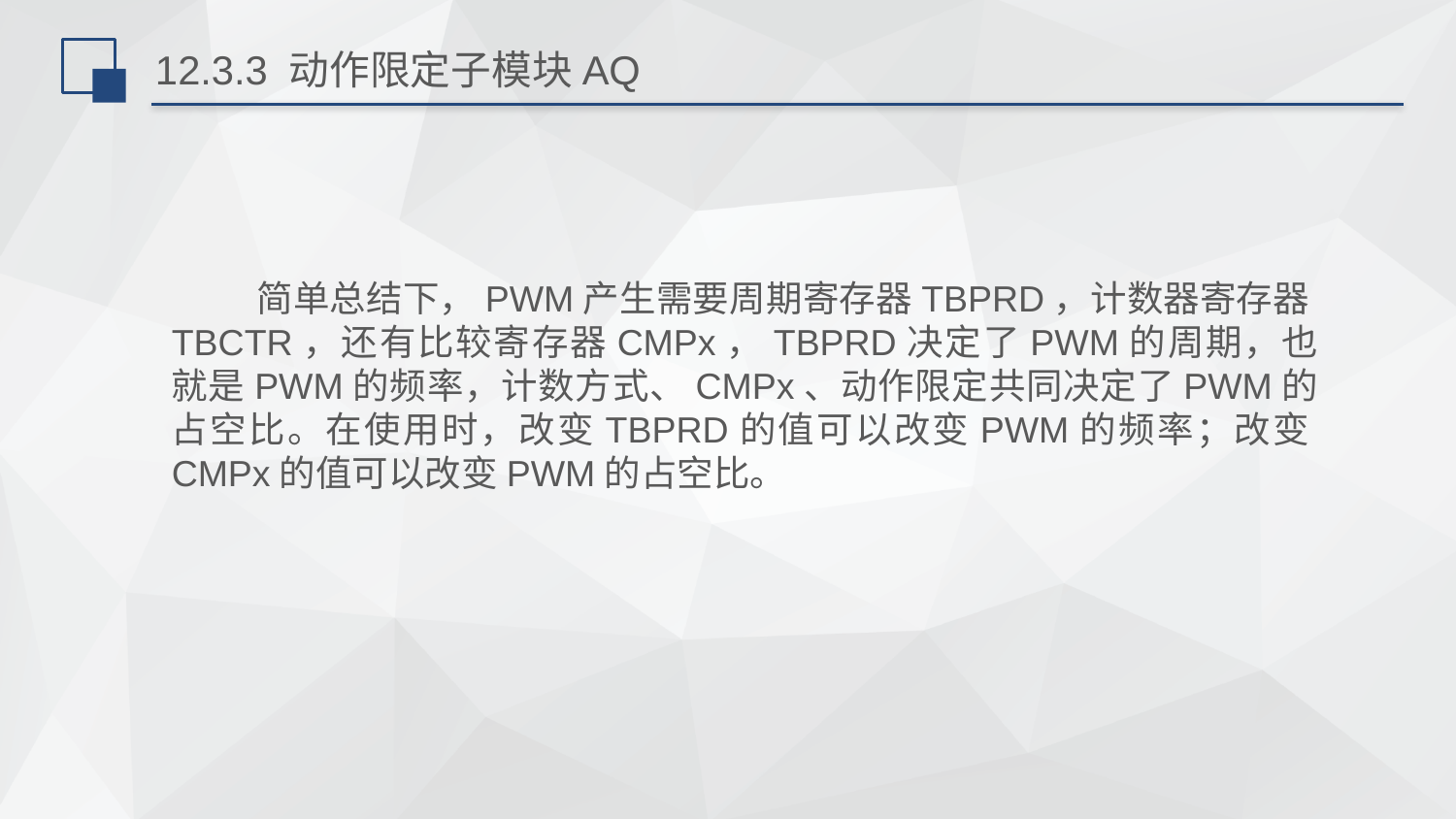

# 12.3.3 动作限定子模块AQ
简单总结下，PWM产生需要周期寄存器TBPRD，计数器寄存器TBCTR，还有比较寄存器CMPx，TBPRD决定了PWM的周期，也就是PWM的频率，计数方式、CMPx、动作限定共同决定了PWM的占空比。在使用时，改变TBPRD的值可以改变PWM的频率；改变CMPx的值可以改变PWM的占空比。